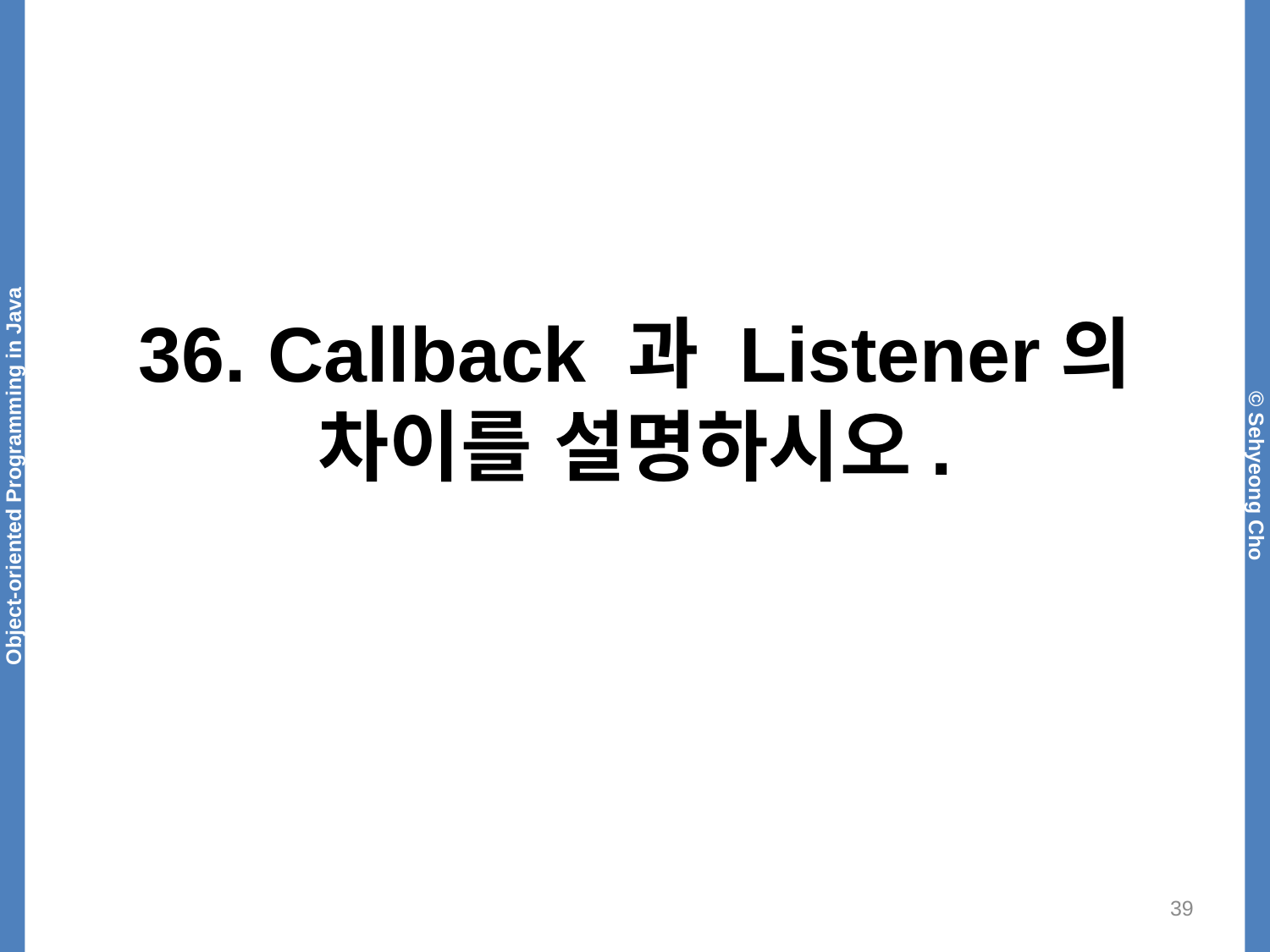

# 36. Callback 과 Listener의 차이를 설명하시오.

39